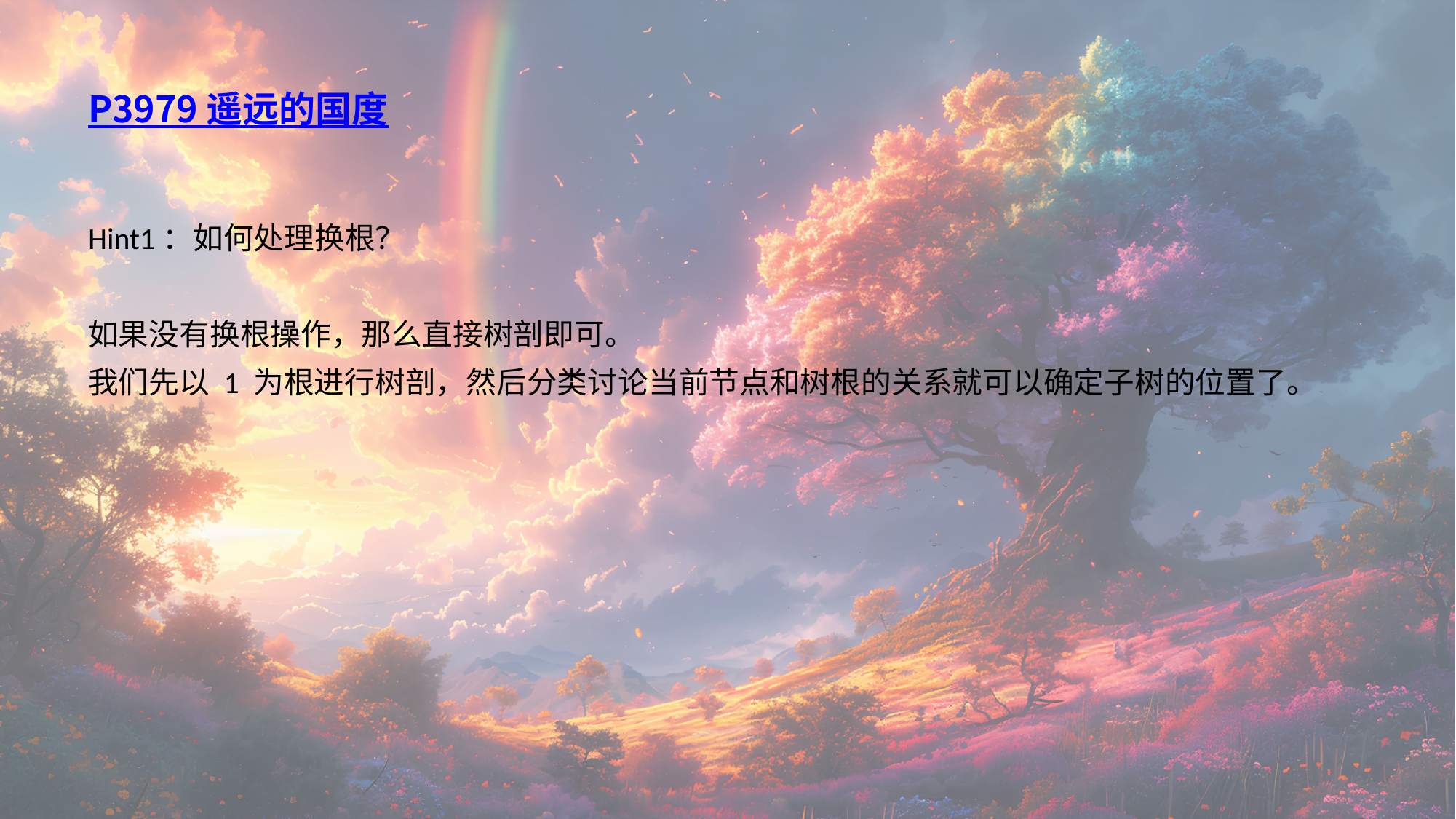

# P3979 遥远的国度
Hint1：如何处理换根？

如果没有换根操作，那么直接树剖即可。
我们先以 1 为根进行树剖，然后分类讨论当前节点和树根的关系就可以确定子树的位置了。